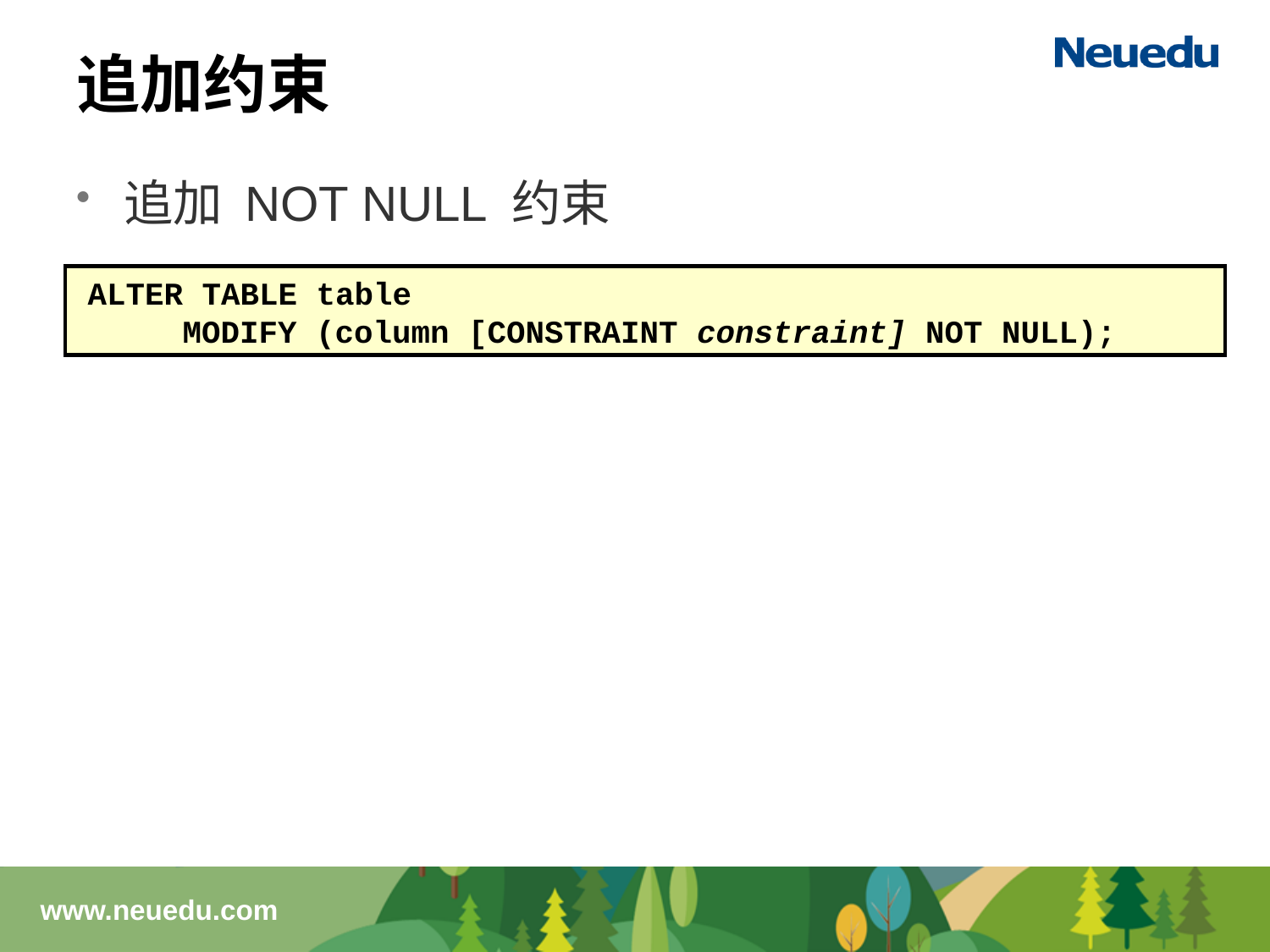

# 追加约束
追加 NOT NULL 约束

ALTER TABLE table
	MODIFY (column [CONSTRAINT constraint] NOT NULL);